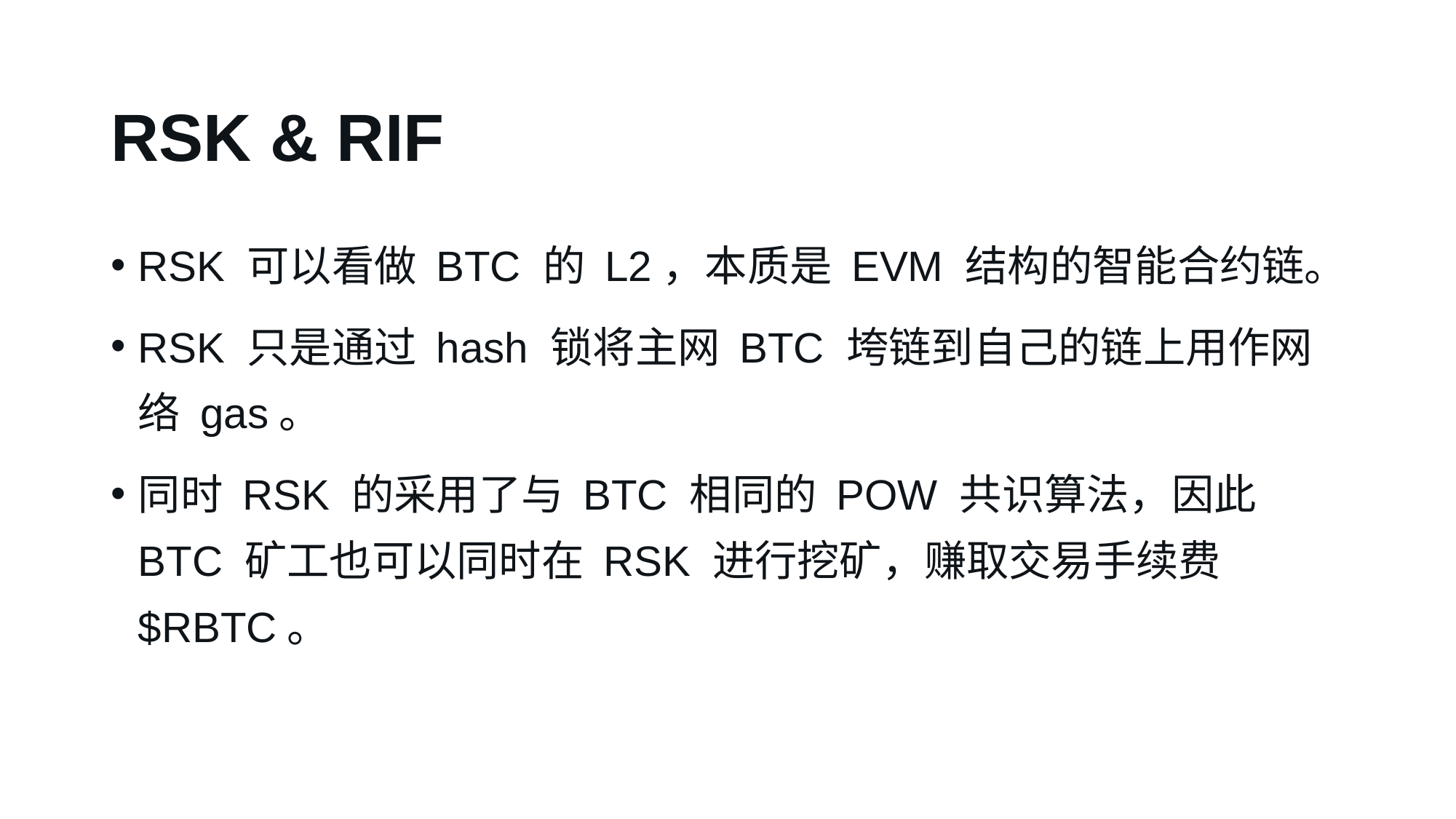

# RSK & RIF
RSK 可以看做 BTC 的 L2，本质是 EVM 结构的智能合约链。
RSK 只是通过 hash 锁将主网 BTC 垮链到自己的链上用作网络 gas。
同时 RSK 的采用了与 BTC 相同的 POW 共识算法，因此 BTC 矿工也可以同时在 RSK 进行挖矿，赚取交易手续费 $RBTC。